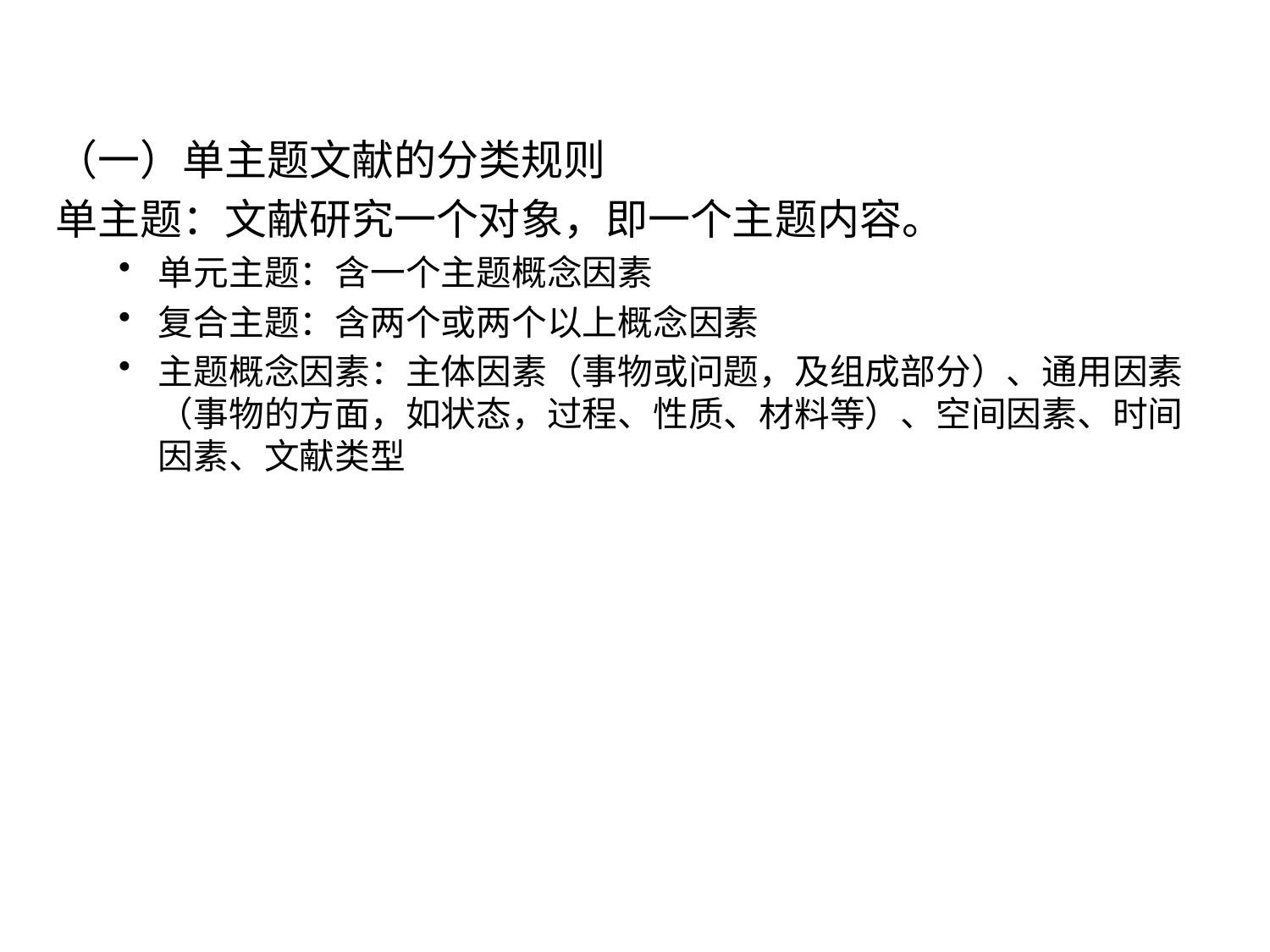

（一）单主题文献的分类规则
单主题：文献研究一个对象，即一个主题内容。
单元主题：含一个主题概念因素
复合主题：含两个或两个以上概念因素
主题概念因素：主体因素（事物或问题，及组成部分）、通用因素（事物的方面，如状态，过程、性质、材料等）、空间因素、时间因素、文献类型